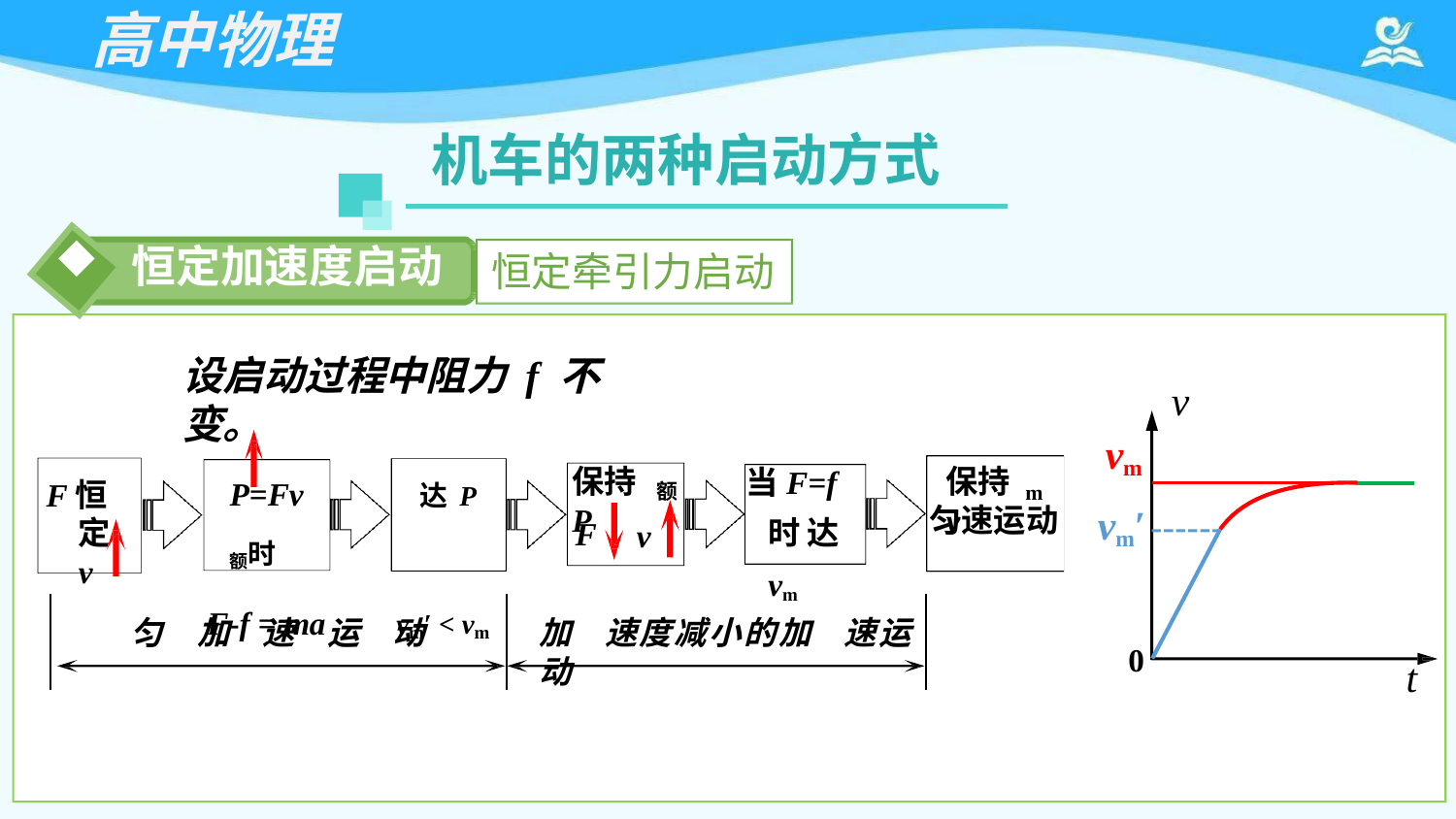

# 高中物理
机车的两种启动方式

恒定加速度启动

恒定牵引力启动

设启动过程中阻力 f 不变。
v
vm  vmʹ

P=Fv	达P额时
F-f = ma	vmʹ < vm
当F=f时 达 vm

保持P
保持v
F恒定   v
额
m

匀速运动

F
v

匀	加	速	运	动
加速度减小的加速运 动
0
t